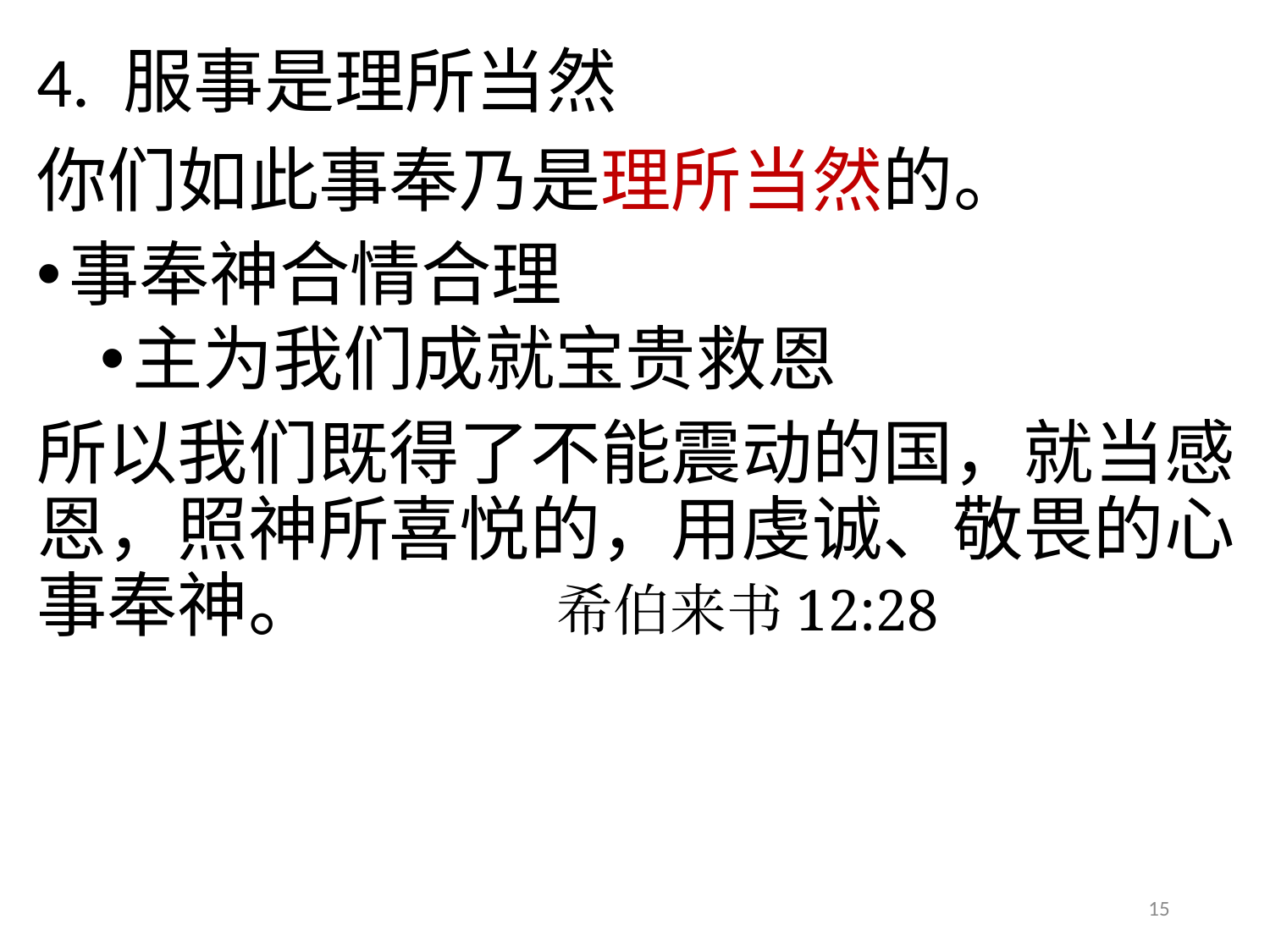

# 4. 服事是理所当然
你们如此事奉乃是理所当然的。
事奉神合情合理
主为我们成就宝贵救恩
所以我们既得了不能震动的国，就当感恩，照神所喜悦的，用虔诚、敬畏的心事奉神。               希伯来书12:28

15